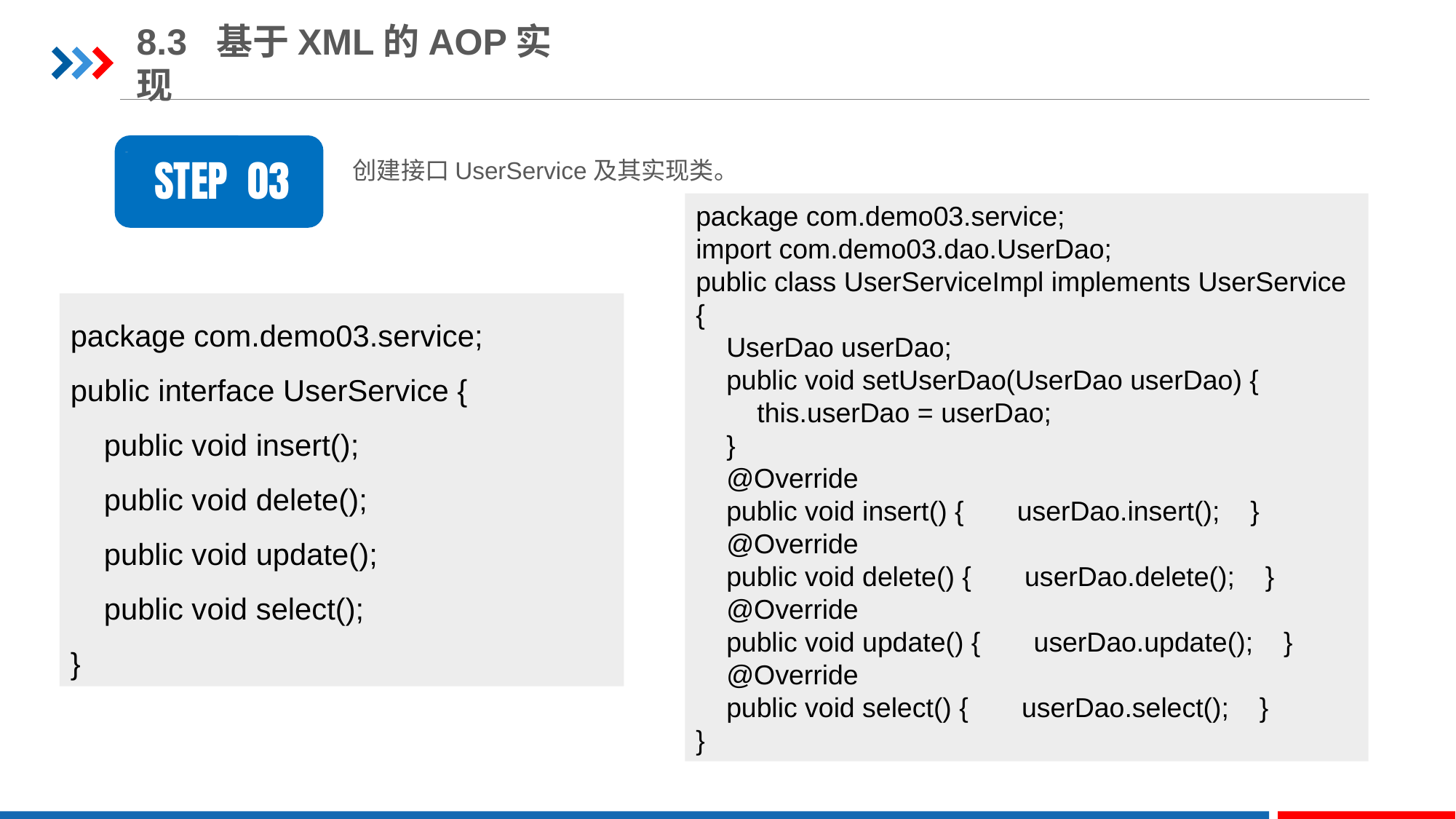

8.3  基于XML的AOP实现

创建接口UserService及其实现类。
STEP  03
package com.demo03.service;
import com.demo03.dao.UserDao;
public class UserServiceImpl implements UserService {
    UserDao userDao;
    public void setUserDao(UserDao userDao) {
        this.userDao = userDao;
    }
    @Override
    public void insert() {       userDao.insert();    }
    @Override
    public void delete() {       userDao.delete();    }
    @Override
    public void update() {       userDao.update();    }
    @Override
    public void select() {       userDao.select();    }
}
package com.demo03.service;
public interface UserService {
    public void insert();
    public void delete();
    public void update();
    public void select();
}